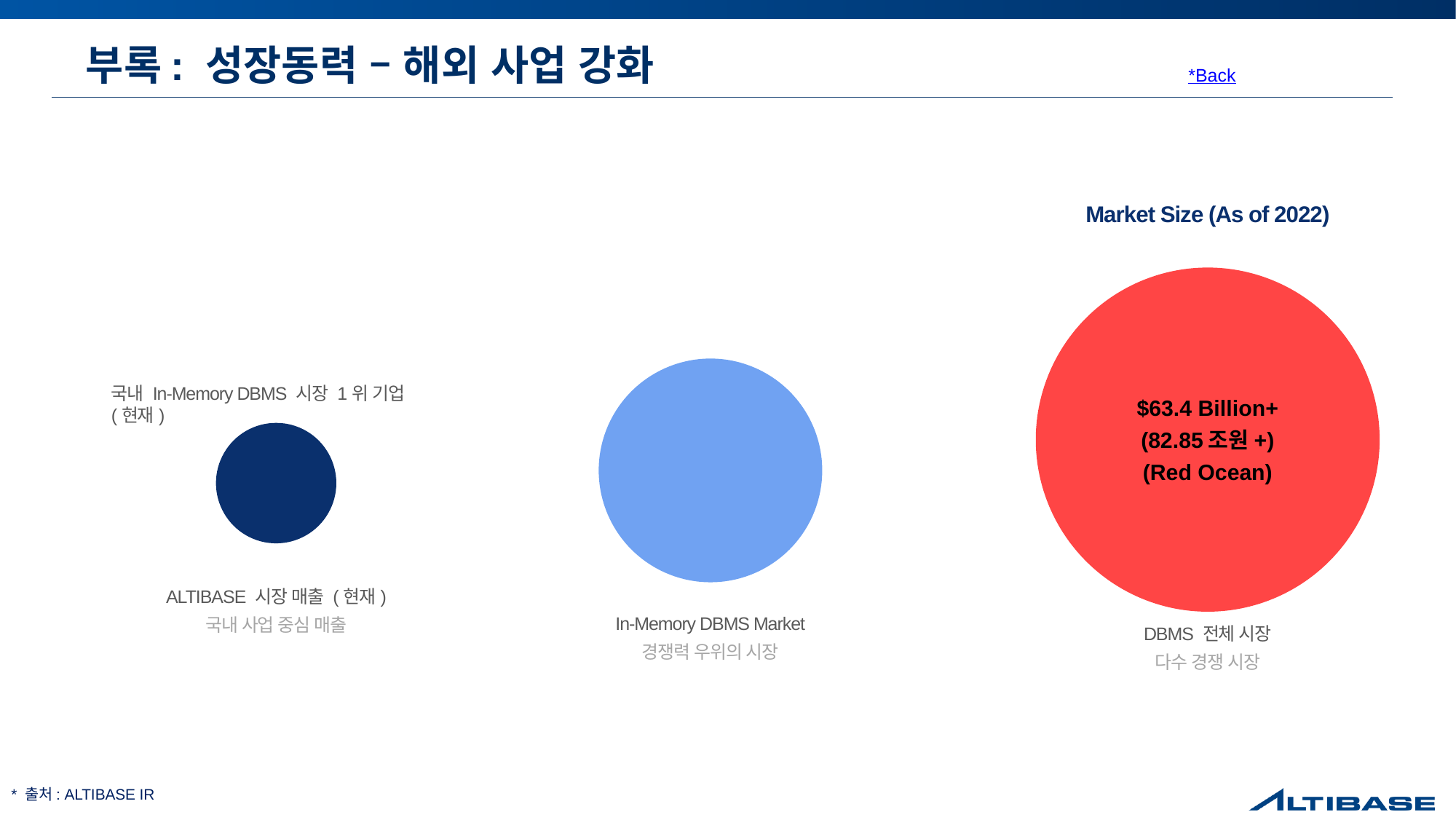

# 부록: 성장동력 – 해외 사업 강화
*Back
Market Size (As of 2022)
$63.4 Billion+
(82.85조원+)
(Red Ocean)
DBMS 전체 시장
다수 경쟁 시장
$7 Billion
(9.142조원)
(Blue Ocean)
In-Memory DBMS Market
경쟁력 우위의 시장
국내 In-Memory DBMS 시장 1위 기업 (현재)
$10 M
(130억원)
ALTIBASE 시장 매출 (현재)
국내 사업 중심 매출
* 출처: ALTIBASE IR